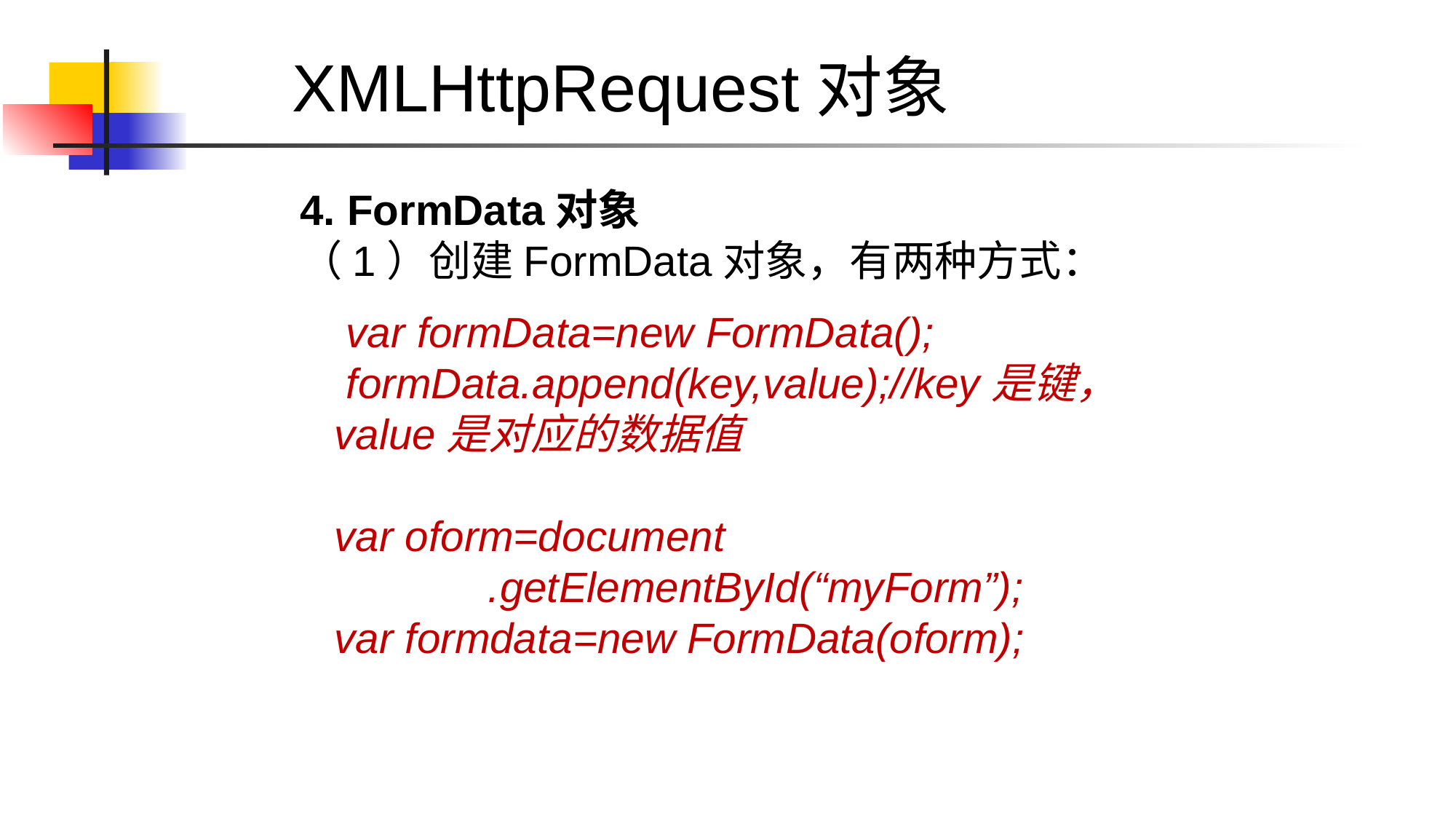

XMLHttpRequest对象
4. FormData对象
（1）创建FormData对象，有两种方式：

 var formData=new FormData();
 formData.append(key,value);//key是键，value是对应的数据值

var oform=document
             .getElementById(“myForm”);
var formdata=new FormData(oform);